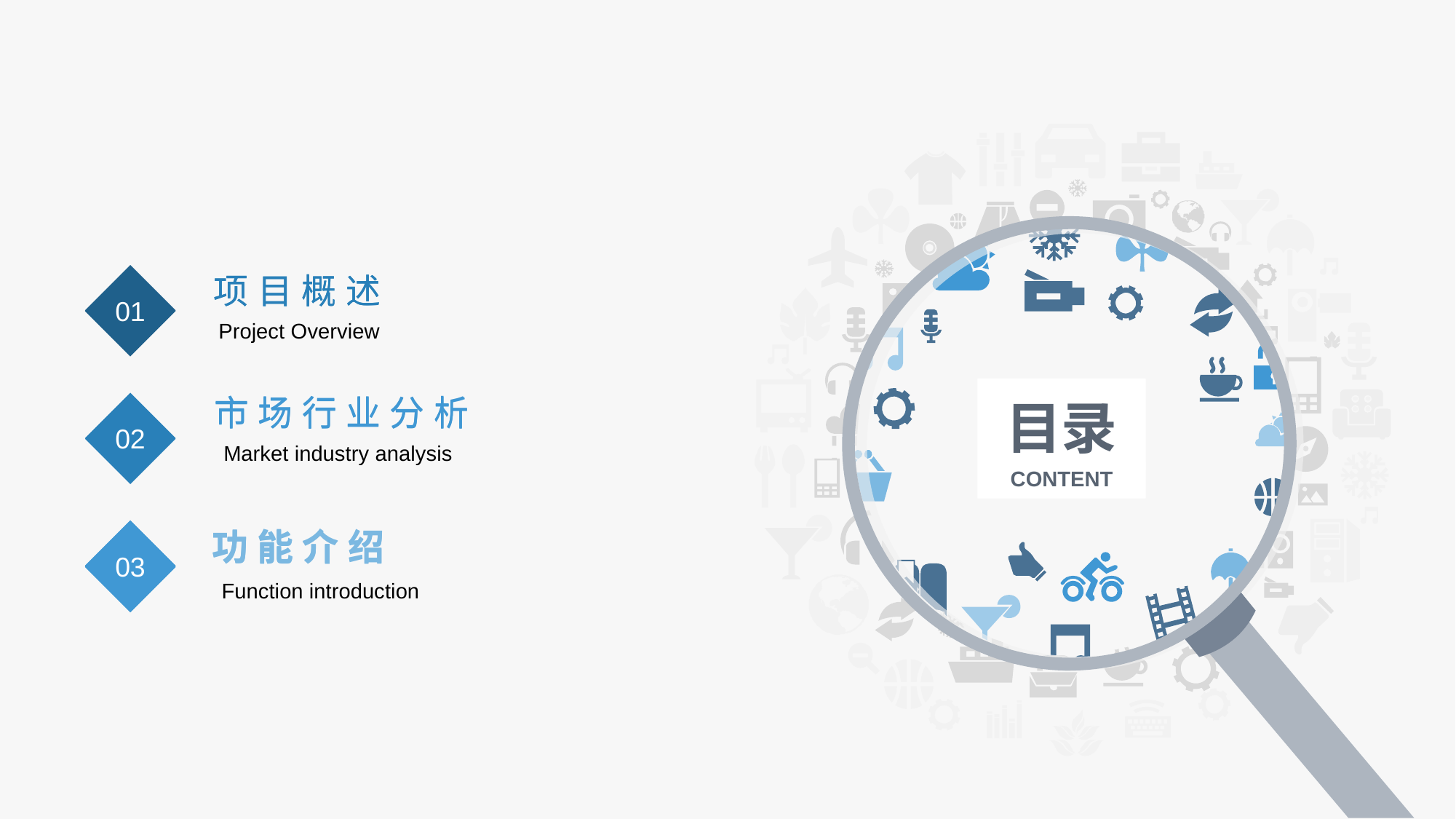

01

项目概述
Market industry analysis
02
市场行业分析
Function introduction
03
03
03
功能介绍
01

Project Overview
项目概述
02
市场行业分析
03
03
功能介绍
目录
CONTENT